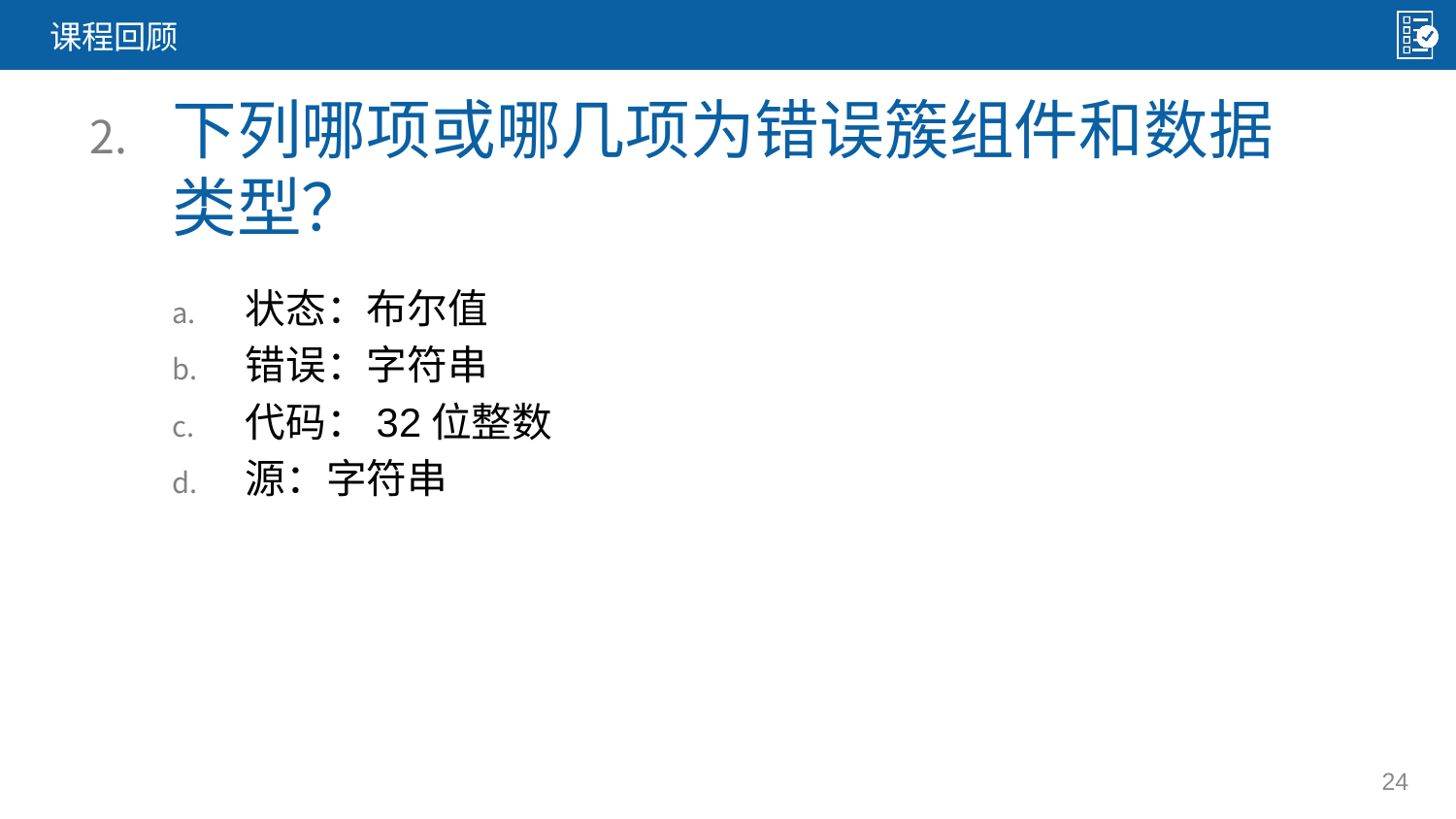

课程回顾

下列哪项或哪几项为错误簇组件和数据类型？
状态：布尔值
错误：字符串
代码：32位整数
源：字符串
24